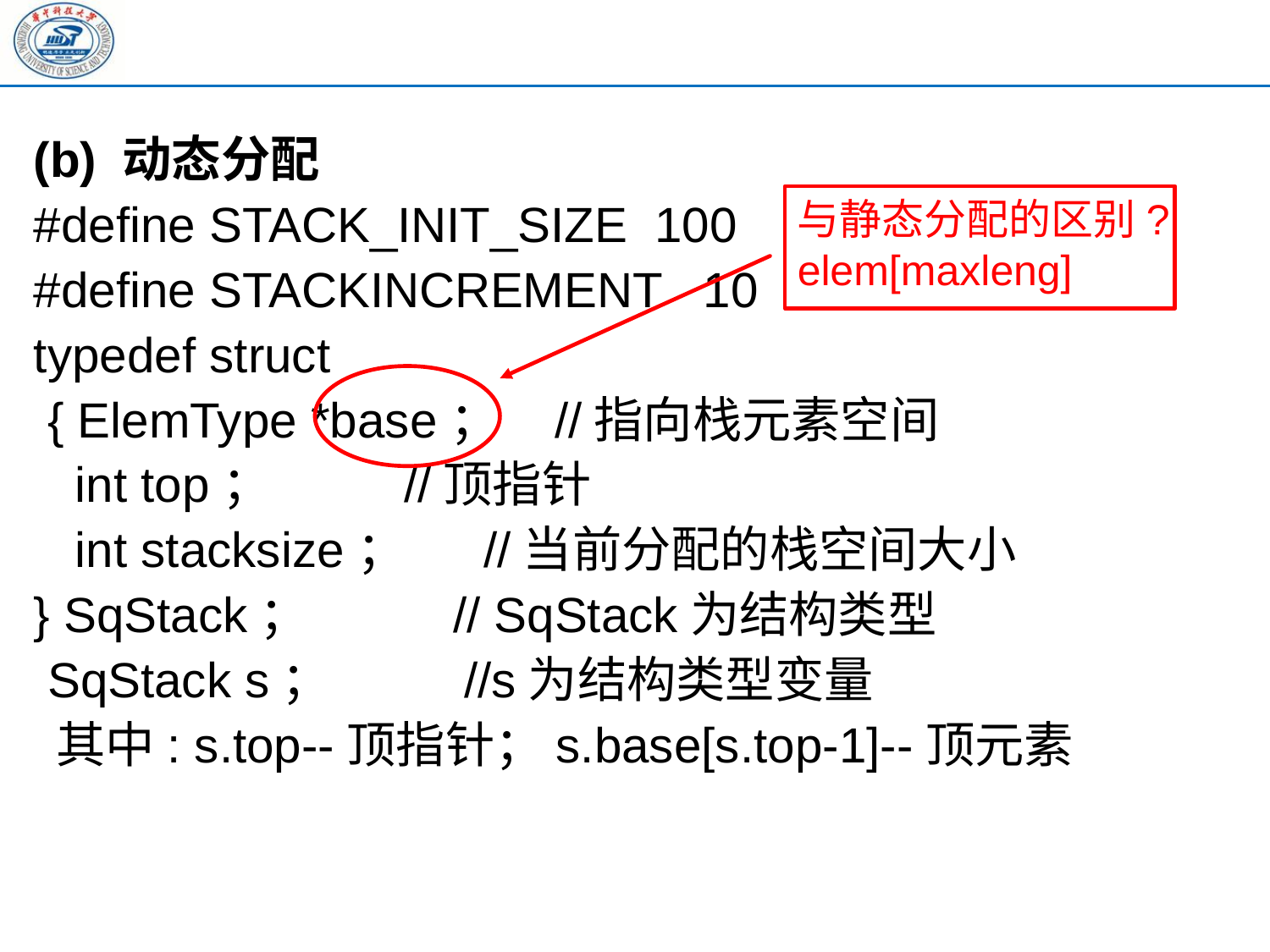

(b) 动态分配
#define STACK_INIT_SIZE  100
#define STACKINCREMENT   10
typedef struct
 { ElemType *base；    //指向栈元素空间
   int top；           //顶指针
   int stacksize；      //当前分配的栈空间大小
} SqStack；            // SqStack为结构类型
 SqStack s；           //s为结构类型变量
 其中: s.top--顶指针；s.base[s.top-1]--顶元素
与静态分配的区别?
elem[maxleng]